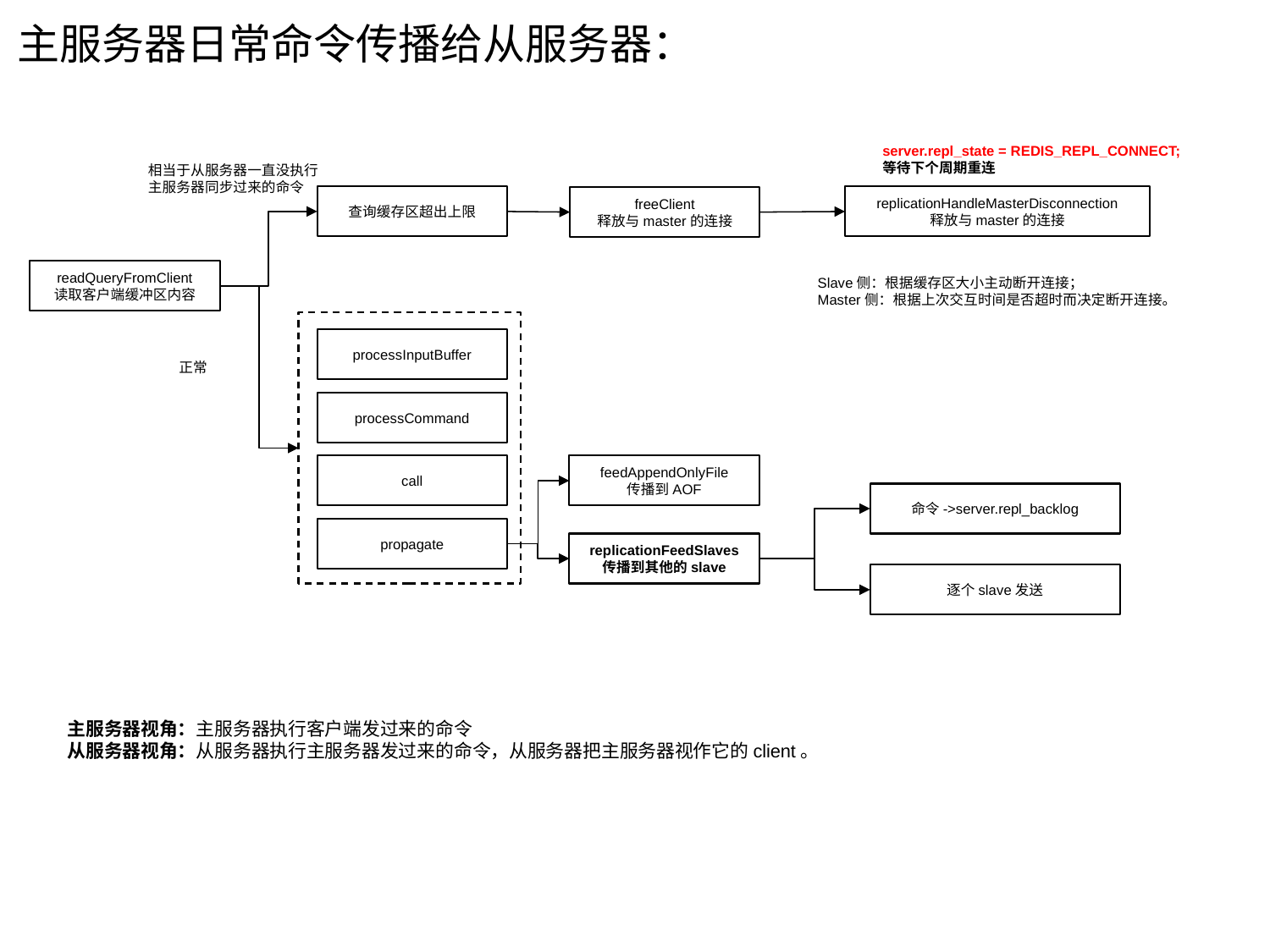

主服务器日常命令传播给从服务器：
server.repl_state = REDIS_REPL_CONNECT;
等待下个周期重连
相当于从服务器一直没执行
主服务器同步过来的命令
查询缓存区超出上限
replicationHandleMasterDisconnection
释放与master的连接
freeClient
释放与master的连接
readQueryFromClient
读取客户端缓冲区内容
Slave侧：根据缓存区大小主动断开连接；
Master侧：根据上次交互时间是否超时而决定断开连接。

processInputBuffer
正常
processCommand
call
feedAppendOnlyFile
传播到AOF
命令->server.repl_backlog
propagate
replicationFeedSlaves
传播到其他的slave
逐个slave发送
主服务器视角：主服务器执行客户端发过来的命令
从服务器视角：从服务器执行主服务器发过来的命令，从服务器把主服务器视作它的client。